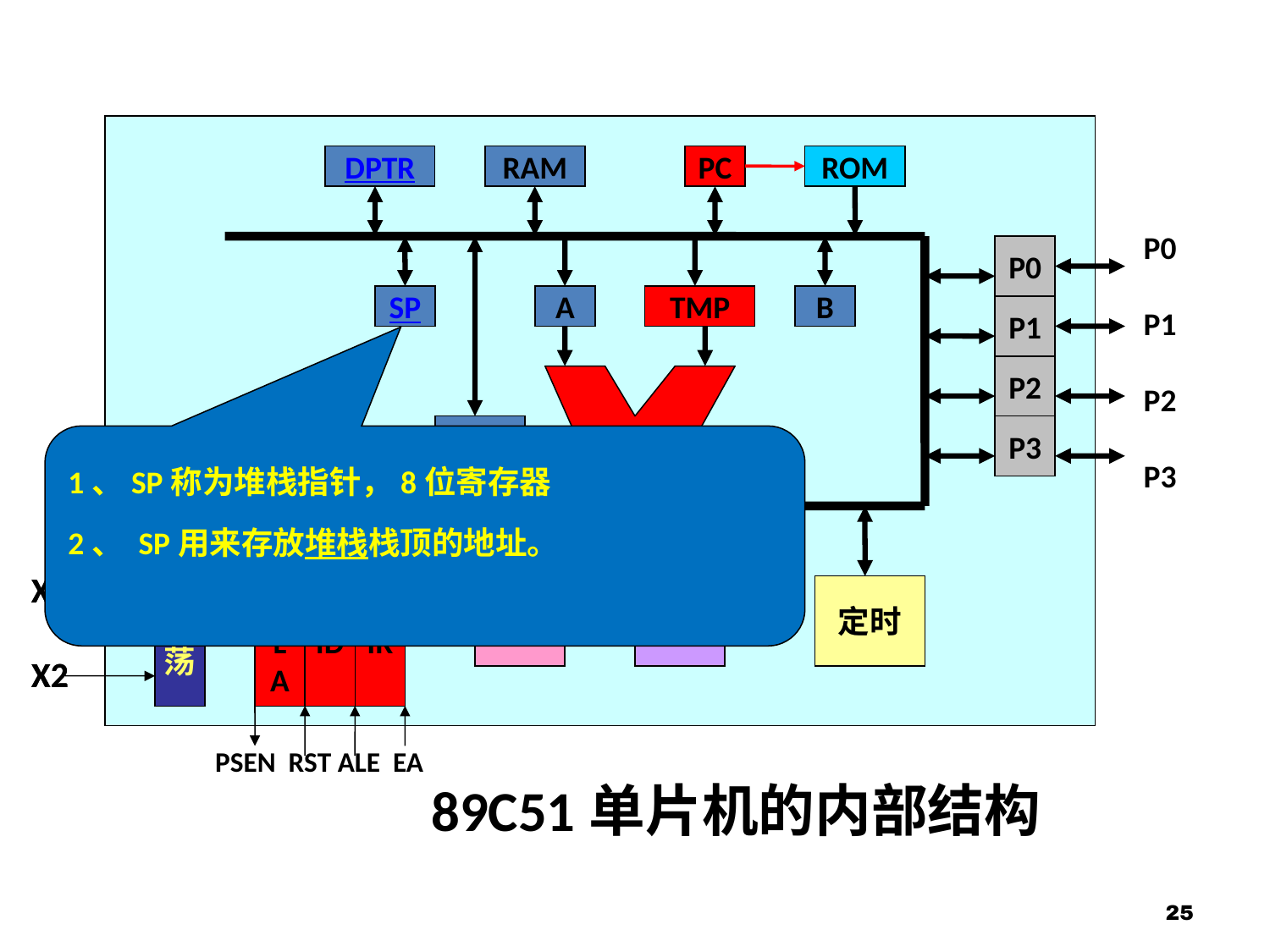

89C51单片机的内部结构

DPTR
RAM
PC
ROM

P0

P0

P1

P2

P3

SP
A
TMP
B
P1

P2

PSW
P3
1、SP称为堆栈指针，8位寄存器
2、 SP用来存放堆栈栈顶的地址。

X1

X2
X1

X2
振
荡
P
L
A
ID
IR
串口
中断
定时

   PSEN  RST ALE  EA
25